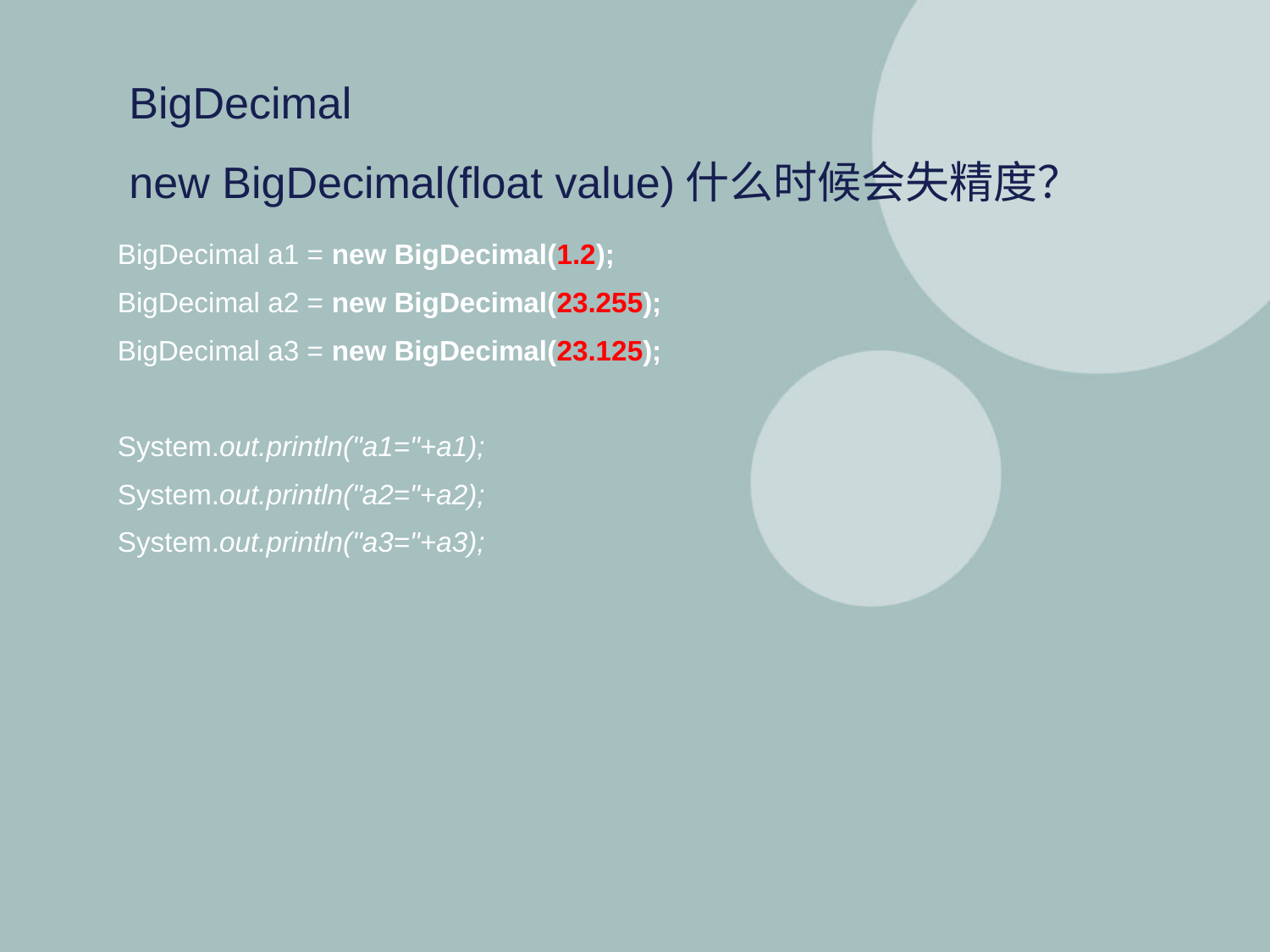

BigDecimal
new BigDecimal(float value)什么时候会失精度？
BigDecimal a1 = new BigDecimal(1.2);
BigDecimal a2 = new BigDecimal(23.255);
BigDecimal a3 = new BigDecimal(23.125);

System.out.println("a1="+a1);
System.out.println("a2="+a2);
System.out.println("a3="+a3);